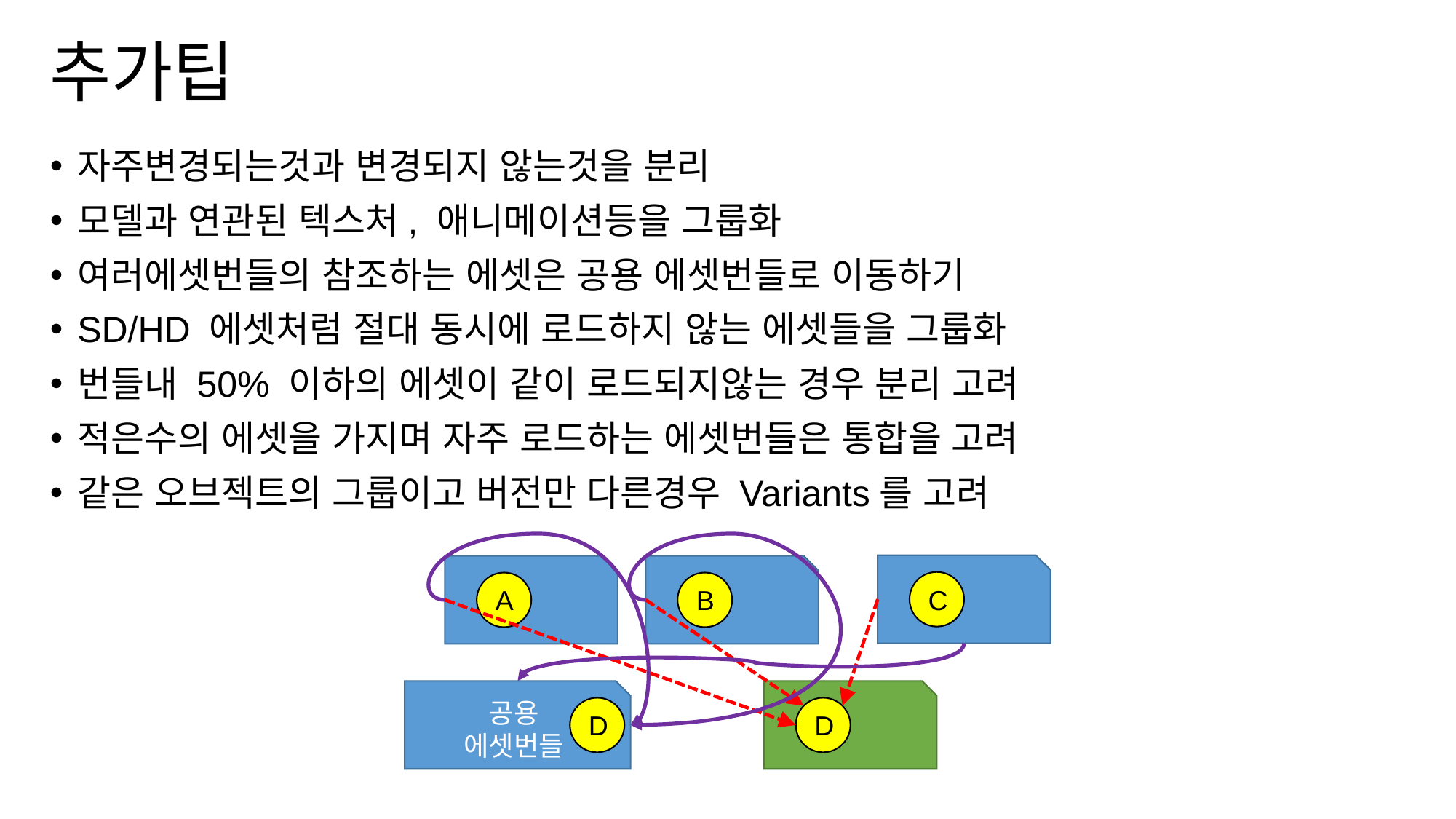

# 추가팁
자주변경되는것과 변경되지 않는것을 분리
모델과 연관된 텍스처, 애니메이션등을 그룹화
여러에셋번들의 참조하는 에셋은 공용 에셋번들로 이동하기
SD/HD 에셋처럼 절대 동시에 로드하지 않는 에셋들을 그룹화
번들내 50% 이하의 에셋이 같이 로드되지않는 경우 분리 고려
적은수의 에셋을 가지며 자주 로드하는 에셋번들은 통합을 고려
같은 오브젝트의 그룹이고 버전만 다른경우 Variants를 고려

C

A

B
공용
에셋번들
D

D